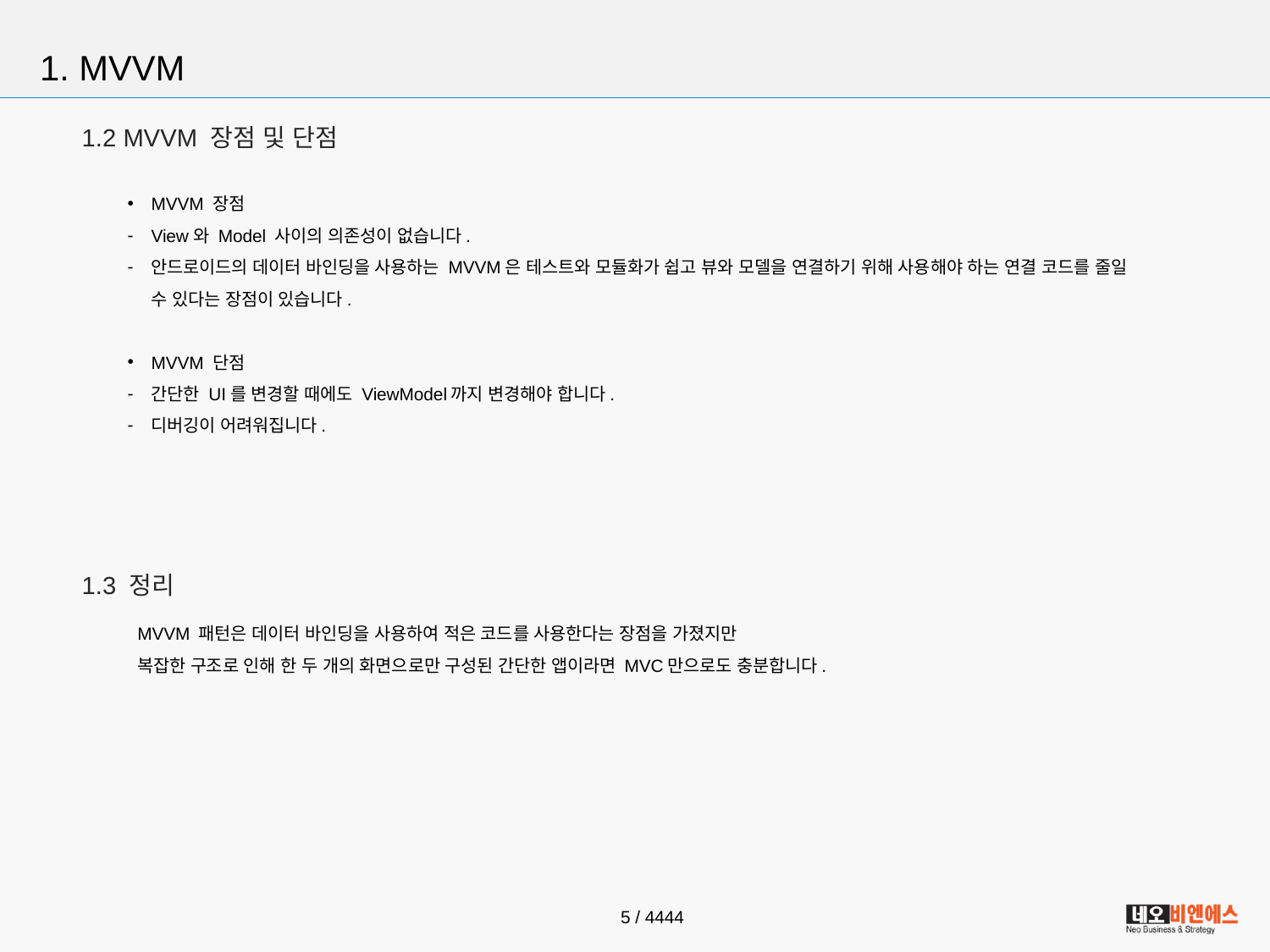

1. MVVM
1.2 MVVM 장점 및 단점
MVVM 장점
View와 Model 사이의 의존성이 없습니다.
안드로이드의 데이터 바인딩을 사용하는 MVVM은 테스트와 모듈화가 쉽고 뷰와 모델을 연결하기 위해 사용해야 하는 연결 코드를 줄일 수 있다는 장점이 있습니다.

MVVM 단점
간단한 UI를 변경할 때에도 ViewModel까지 변경해야 합니다.
디버깅이 어려워집니다.
1.3 정리
MVVM 패턴은 데이터 바인딩을 사용하여 적은 코드를 사용한다는 장점을 가졌지만
복잡한 구조로 인해 한 두 개의 화면으로만 구성된 간단한 앱이라면 MVC만으로도 충분합니다.